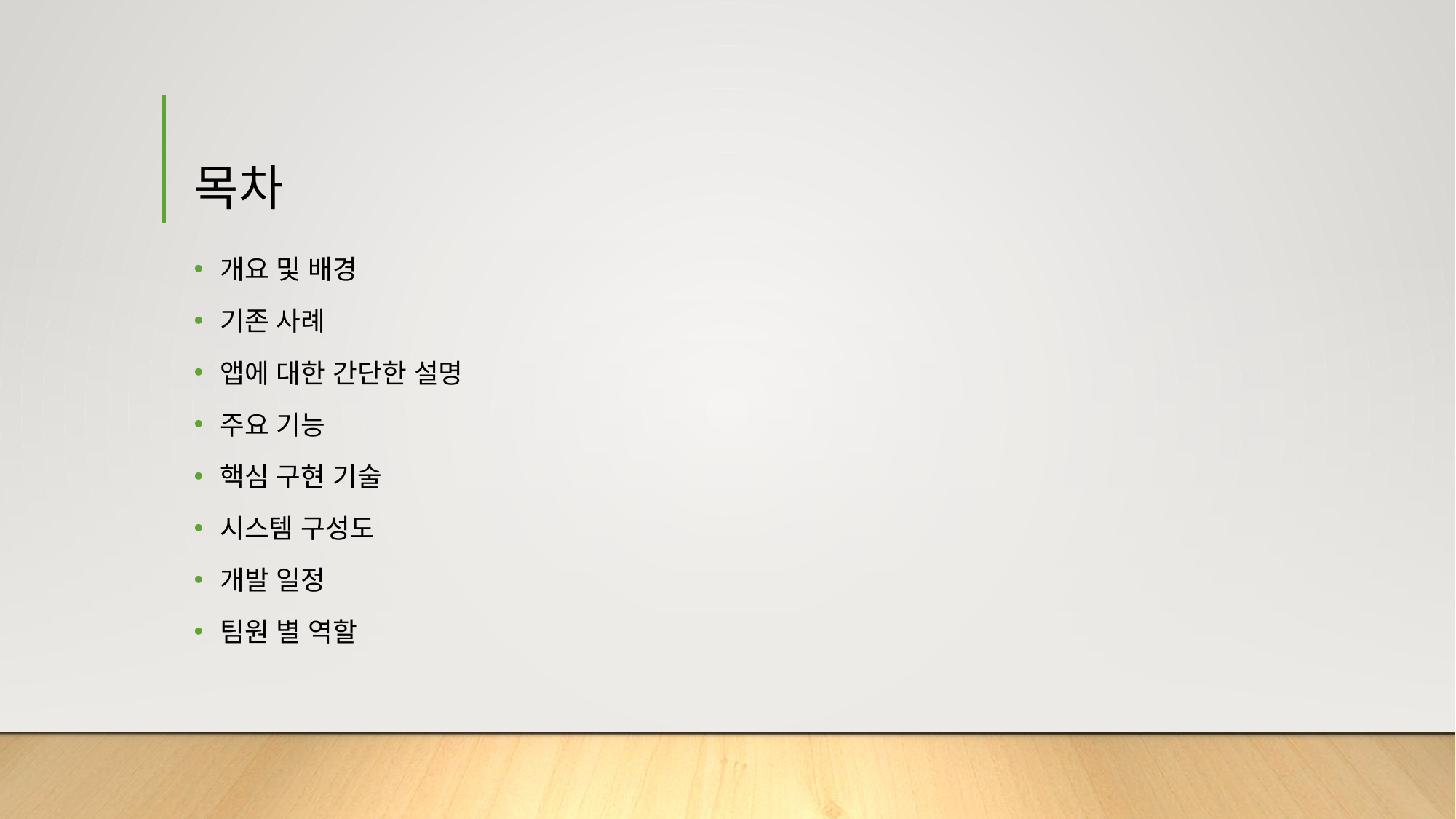

# 목차
개요 및 배경
기존 사례
앱에 대한 간단한 설명
주요 기능
핵심 구현 기술
시스템 구성도
개발 일정
팀원 별 역할